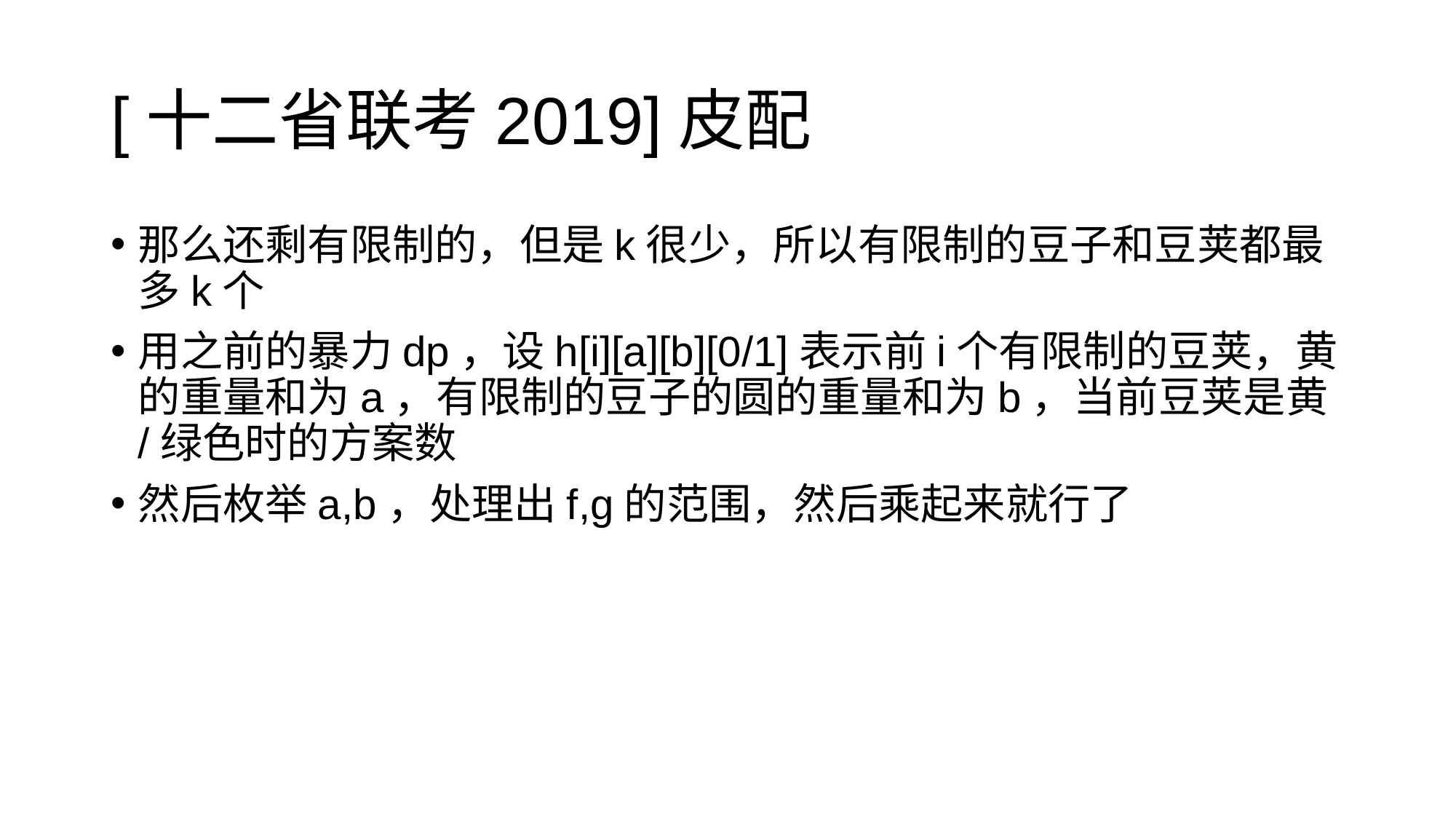

# [十二省联考2019]皮配
那么还剩有限制的，但是k很少，所以有限制的豆子和豆荚都最多k个
用之前的暴力dp，设h[i][a][b][0/1]表示前i个有限制的豆荚，黄的重量和为a，有限制的豆子的圆的重量和为b，当前豆荚是黄/绿色时的方案数
然后枚举a,b，处理出f,g的范围，然后乘起来就行了